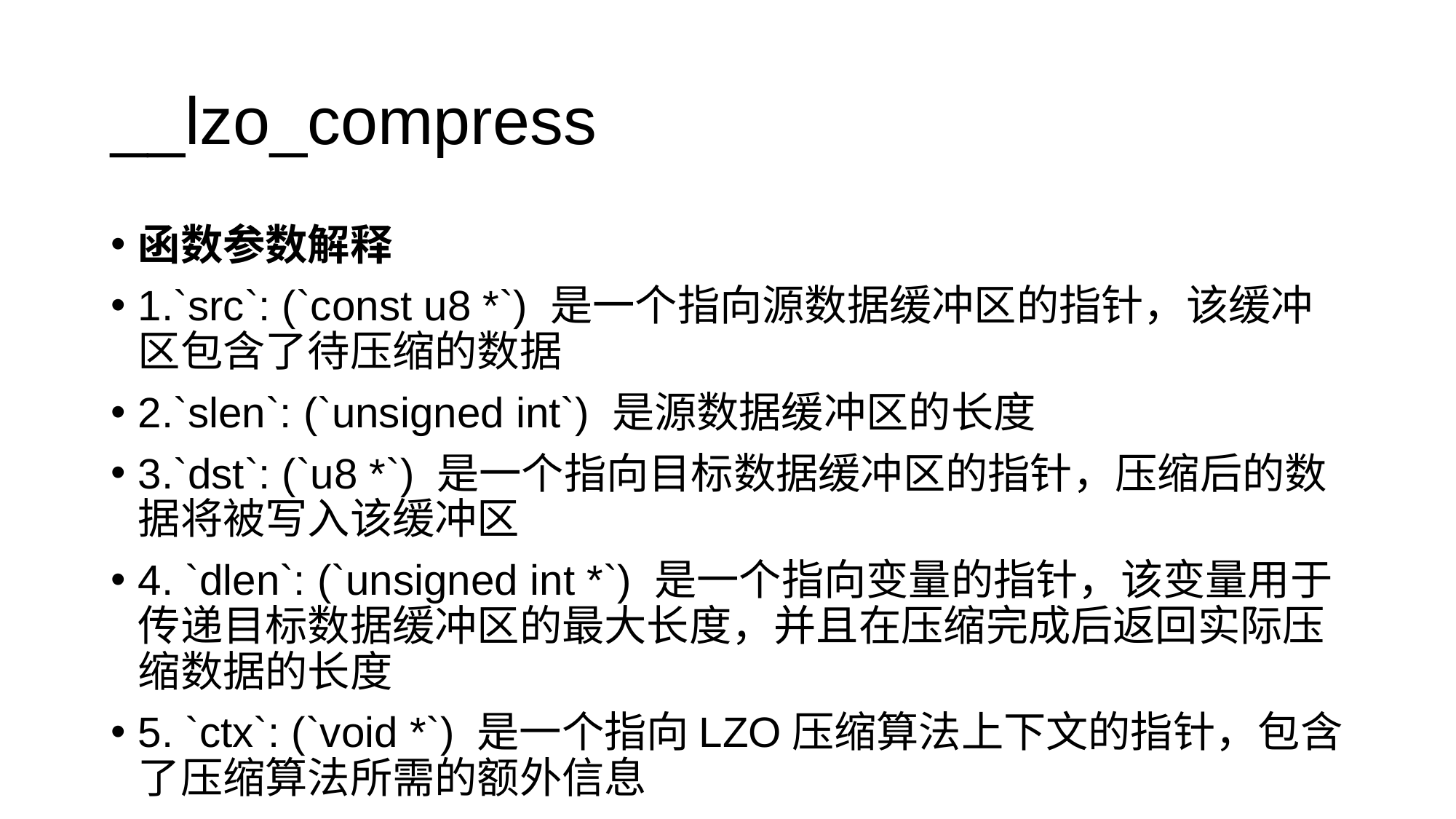

# __lzo_compress
函数参数解释
1.`src`: (`const u8 *`) 是一个指向源数据缓冲区的指针，该缓冲区包含了待压缩的数据
2.`slen`: (`unsigned int`) 是源数据缓冲区的长度
3.`dst`: (`u8 *`) 是一个指向目标数据缓冲区的指针，压缩后的数据将被写入该缓冲区
4. `dlen`: (`unsigned int *`) 是一个指向变量的指针，该变量用于传递目标数据缓冲区的最大长度，并且在压缩完成后返回实际压缩数据的长度
5. `ctx`: (`void *`) 是一个指向LZO压缩算法上下文的指针，包含了压缩算法所需的额外信息